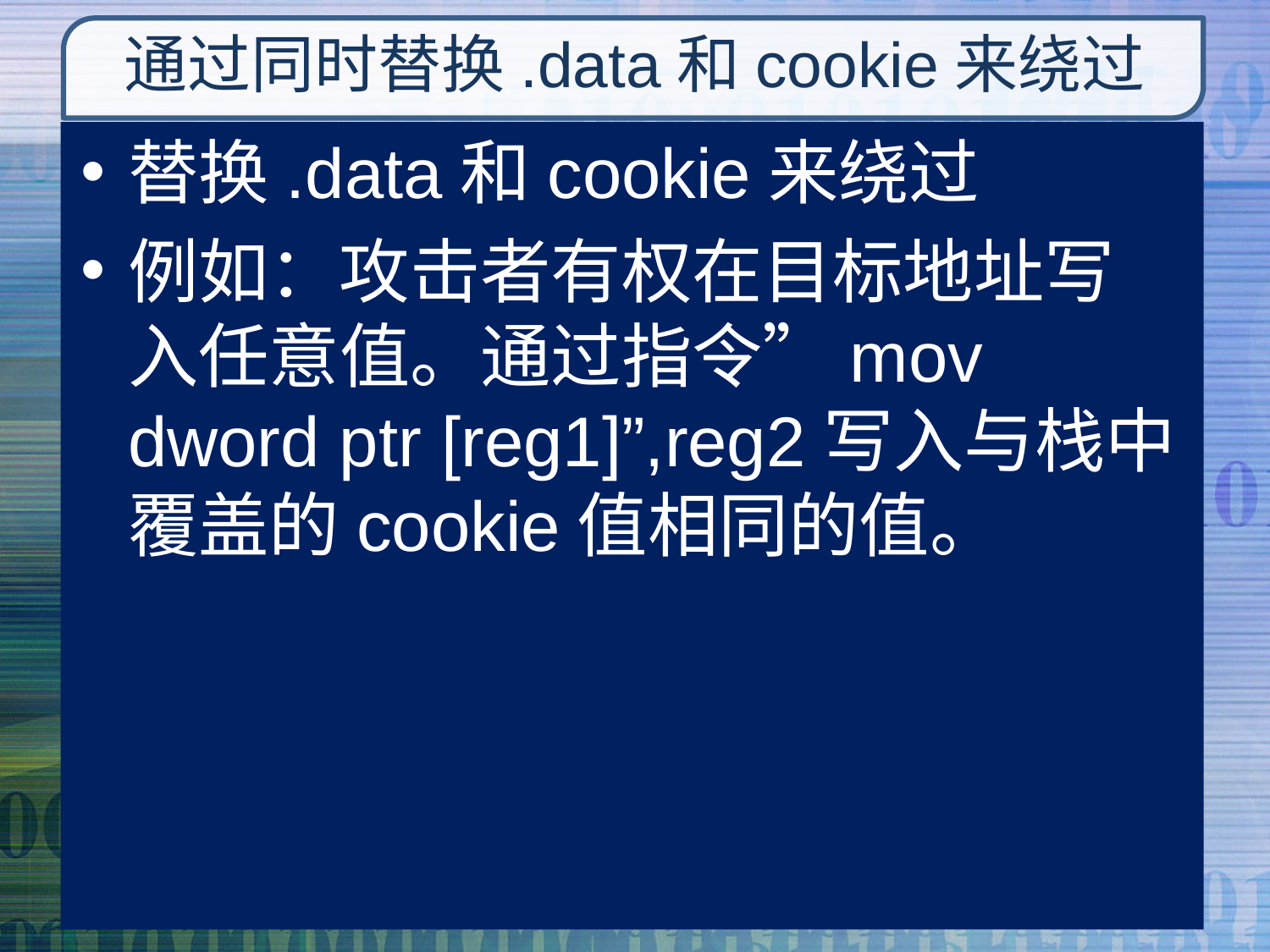

# 通过同时替换.data和cookie来绕过
替换.data和cookie来绕过
例如：攻击者有权在目标地址写入任意值。通过指令”mov dword ptr [reg1]”,reg2写入与栈中覆盖的cookie值相同的值。